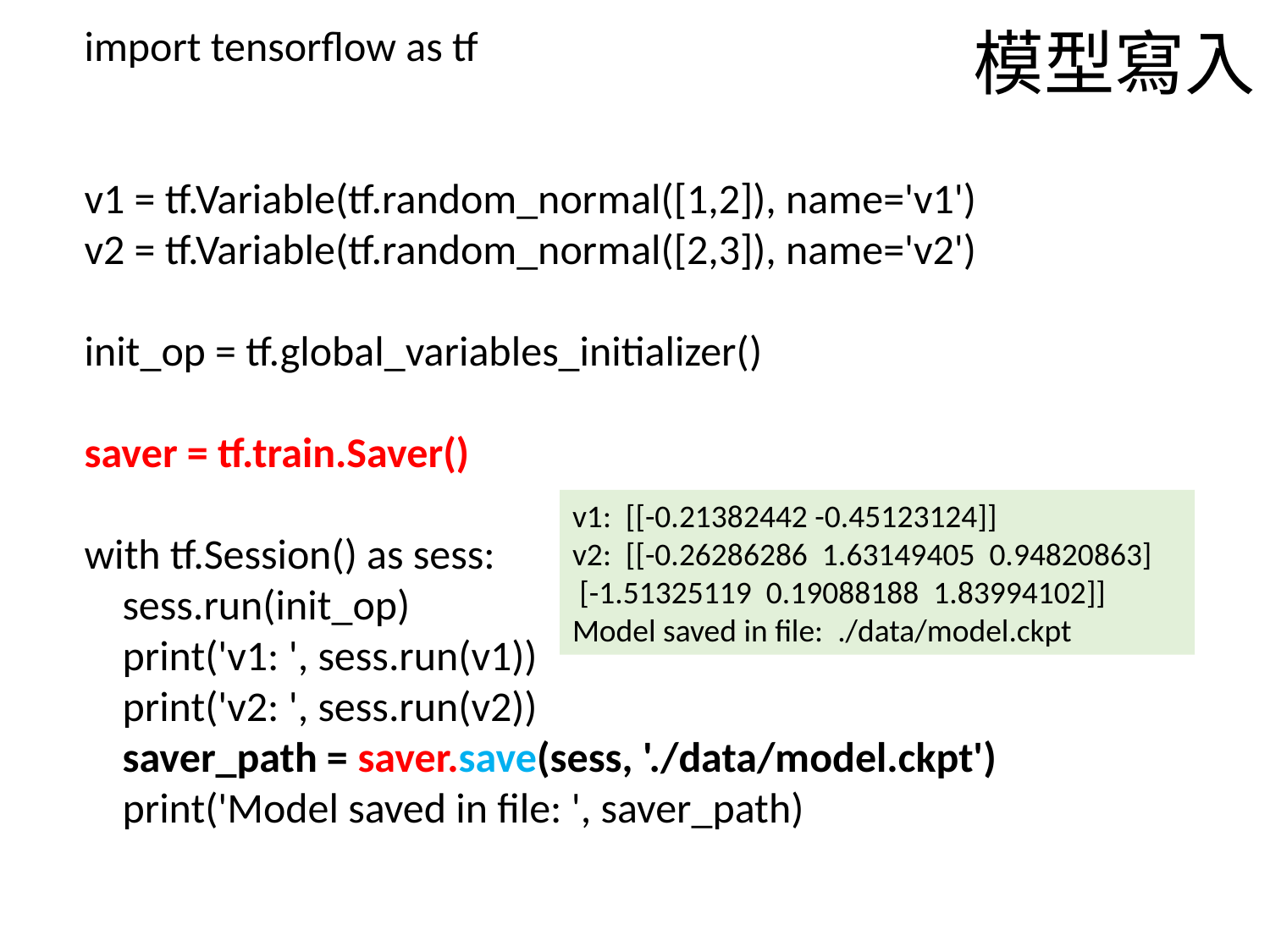

import tensorflow as tf

v1 = tf.Variable(tf.random_normal([1,2]), name='v1')
v2 = tf.Variable(tf.random_normal([2,3]), name='v2')

init_op = tf.global_variables_initializer()

saver = tf.train.Saver()

with tf.Session() as sess:
    sess.run(init_op)
    print('v1: ', sess.run(v1))
    print('v2: ', sess.run(v2))
    saver_path = saver.save(sess, './data/model.ckpt')
    print('Model saved in file: ', saver_path)
模型寫入
v1:  [[-0.21382442 -0.45123124]]
v2:  [[-0.26286286  1.63149405  0.94820863]
 [-1.51325119  0.19088188  1.83994102]]
Model saved in file:  ./data/model.ckpt